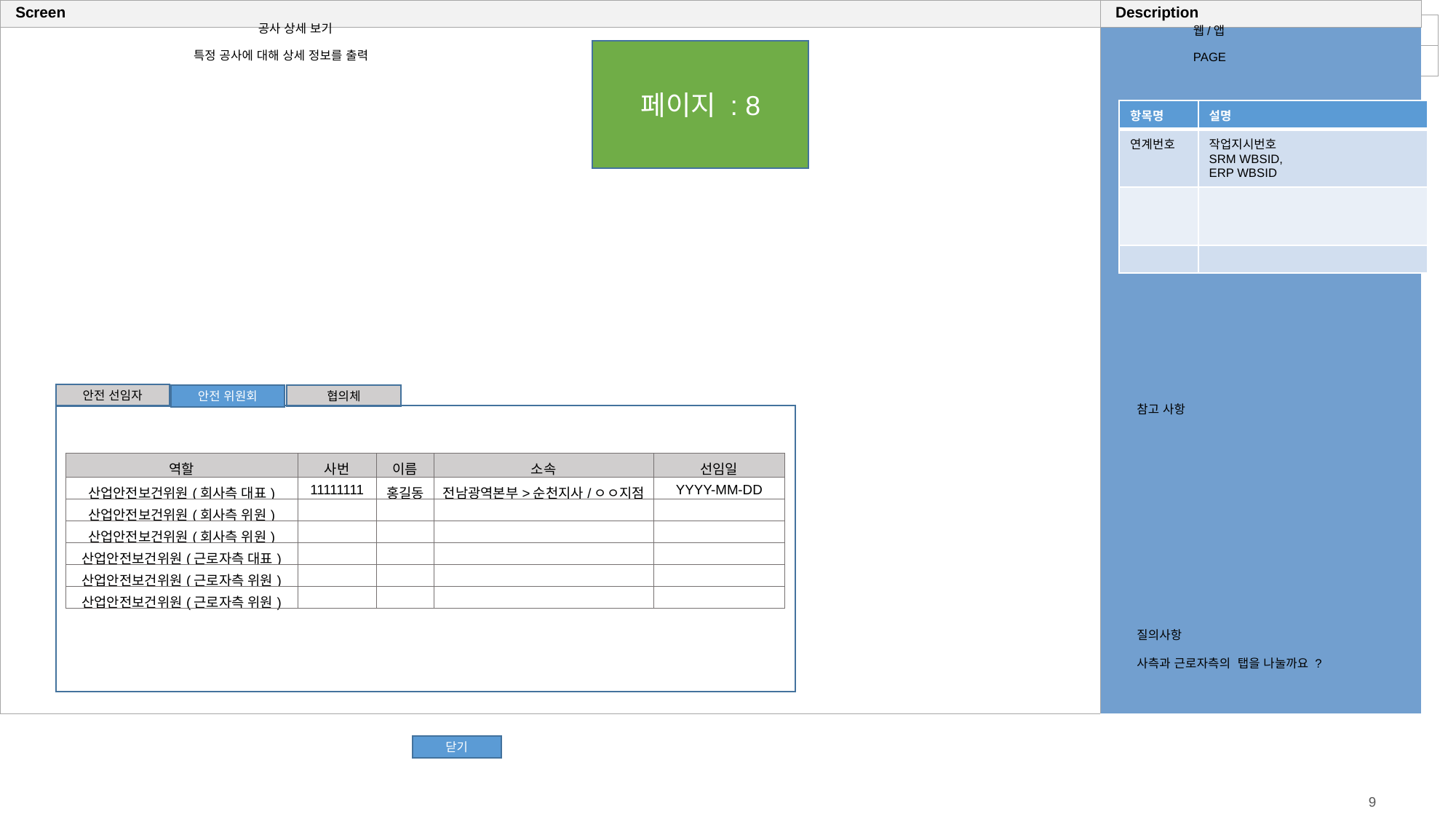

공사 상세 보기
웹/앱
페이지 : 8
특정 공사에 대해 상세 정보를 출력
PAGE
| 항목명 | 설명 |
| --- | --- |
| 연계번호 | 작업지시번호 SRM WBSID, ERP WBSID |
|  |  |
|  |  |

안전 선임자
협의체
안전 위원회
참고 사항

| 역할 | 사번 | 이름 | 소속 | 선임일 |
| --- | --- | --- | --- | --- |
| 산업안전보건위원(회사측 대표) | 11111111 | 홍길동 | 전남광역본부>순천지사/ㅇㅇ지점 | YYYY-MM-DD |
| 산업안전보건위원(회사측 위원) |  |  |  |  |
| 산업안전보건위원(회사측 위원) |  |  |  |  |
| 산업안전보건위원(근로자측 대표) |  |  |  |  |
| 산업안전보건위원(근로자측 위원) |  |  |  |  |
| 산업안전보건위원(근로자측 위원) |  |  |  |  |
질의사항

사측과 근로자측의  탭을 나눌까요 ?

닫기